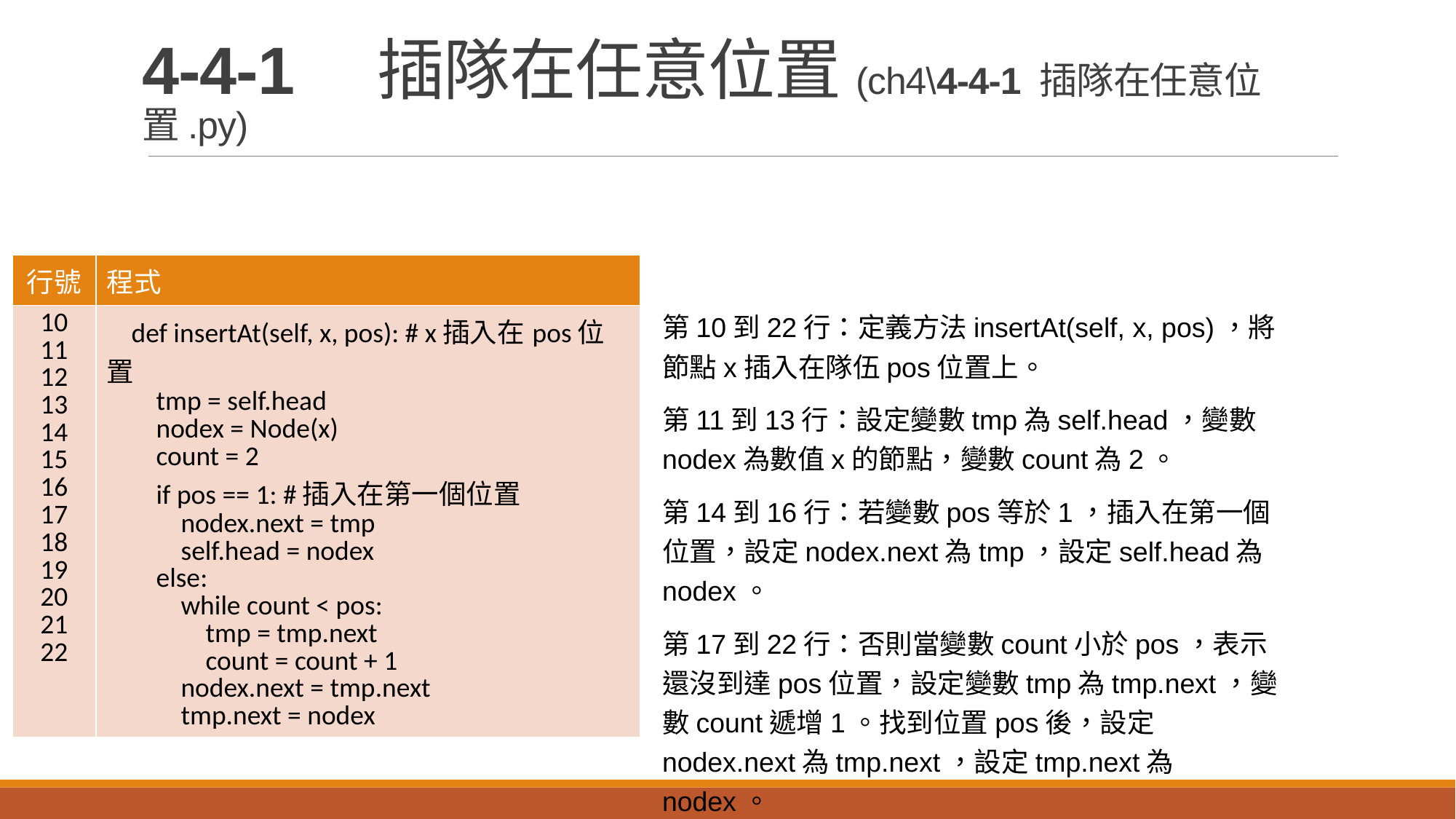

# 4-4-1　插隊在任意位置(ch4\4-4-1 插隊在任意位置.py)

| 行號 | 程式 |
| --- | --- |
| 10 11 12 13 14 15 16 17 18 19 20 21 22 | def insertAt(self, x, pos): # x插入在pos位置 tmp = self.head nodex = Node(x) count = 2 if pos == 1: #插入在第一個位置 nodex.next = tmp self.head = nodex else: while count < pos: tmp = tmp.next count = count + 1 nodex.next = tmp.next tmp.next = nodex |
第10到22行：定義方法insertAt(self, x, pos)，將節點x插入在隊伍pos位置上。
第11到13行：設定變數tmp為self.head，變數nodex為數值x的節點，變數count為2。
第14到16行：若變數pos等於1，插入在第一個位置，設定nodex.next為tmp，設定self.head為nodex。
第17到22行：否則當變數count小於pos，表示還沒到達pos位置，設定變數tmp為tmp.next，變數count遞增1。找到位置pos後，設定nodex.next為tmp.next，設定tmp.next為nodex。